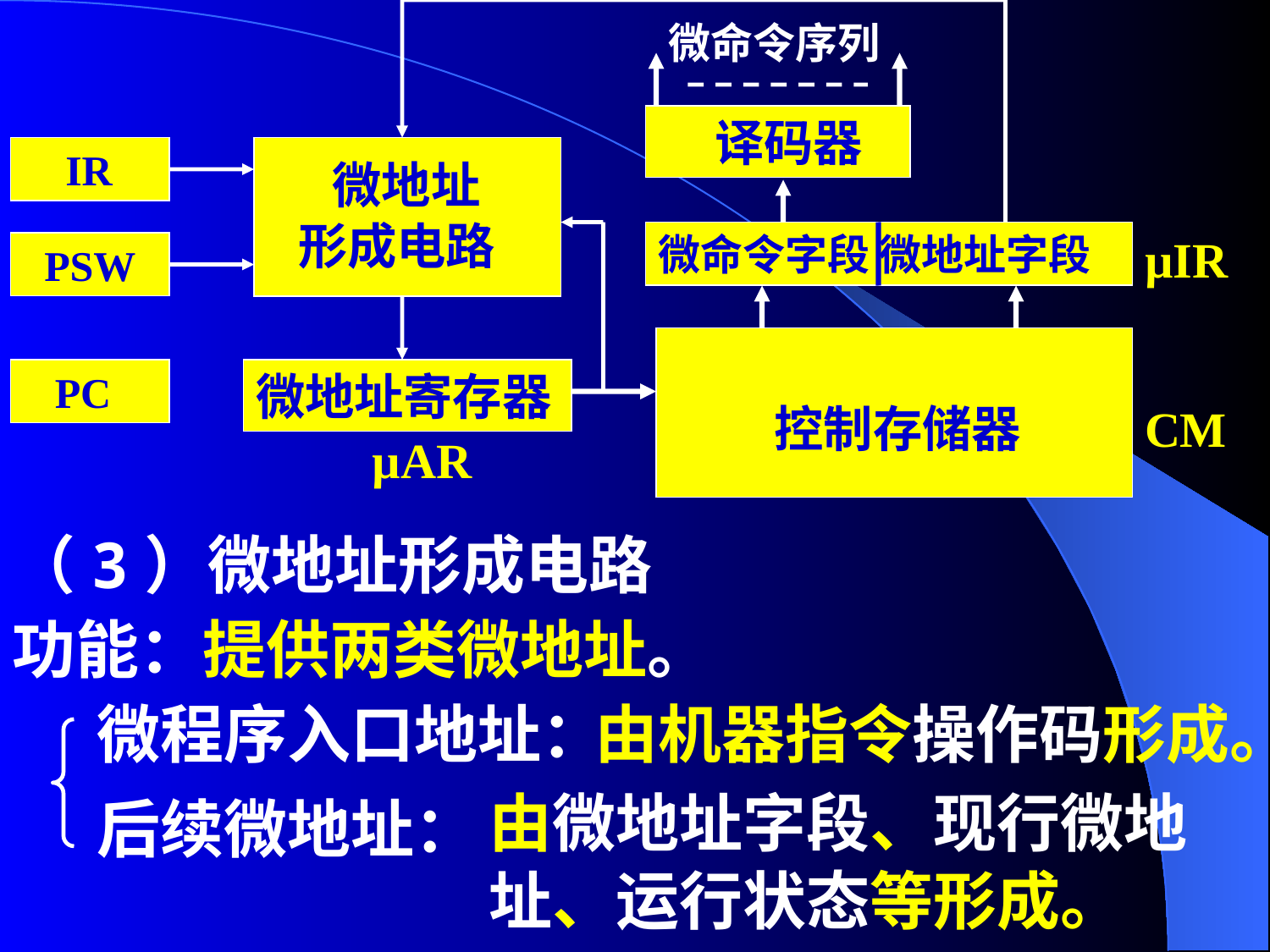

微命令序列

    译码器

微命令字段 微地址字段

µIR

控制存储器
CM
    IR

  微地址
形成电路

  PSW

   PC
微地址寄存器
 µAR

（3）微地址形成电路
功能：
提供两类微地址。
微程序入口地址：
由机器指令操作码形成。

后续微地址：
由微地址字段、现行微地
址、运行状态等形成。